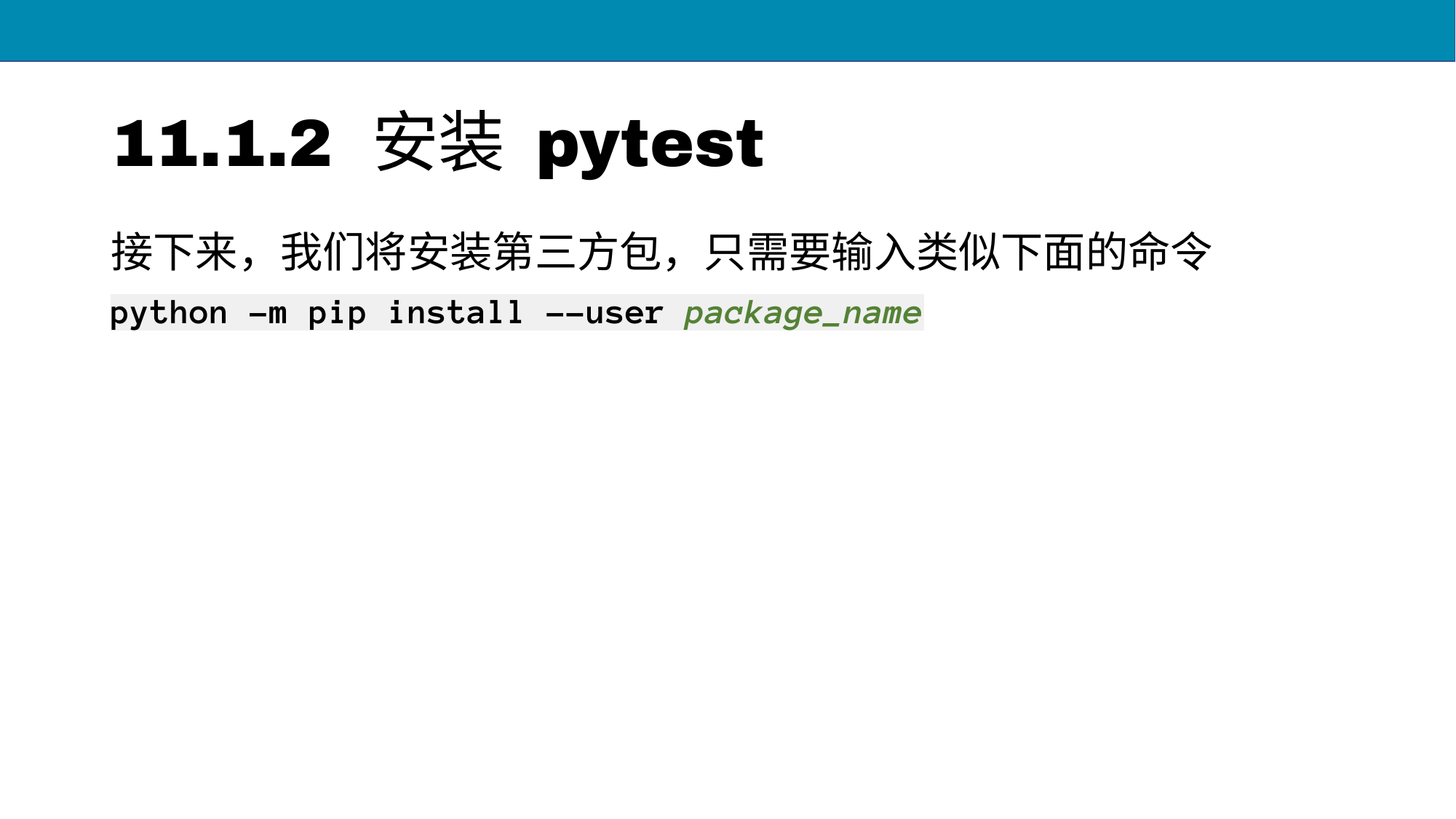

# 11.1.2 安装 pytest
接下来，我们将安装第三方包，只需要输入类似下面的命令
python –m pip install --user package_name